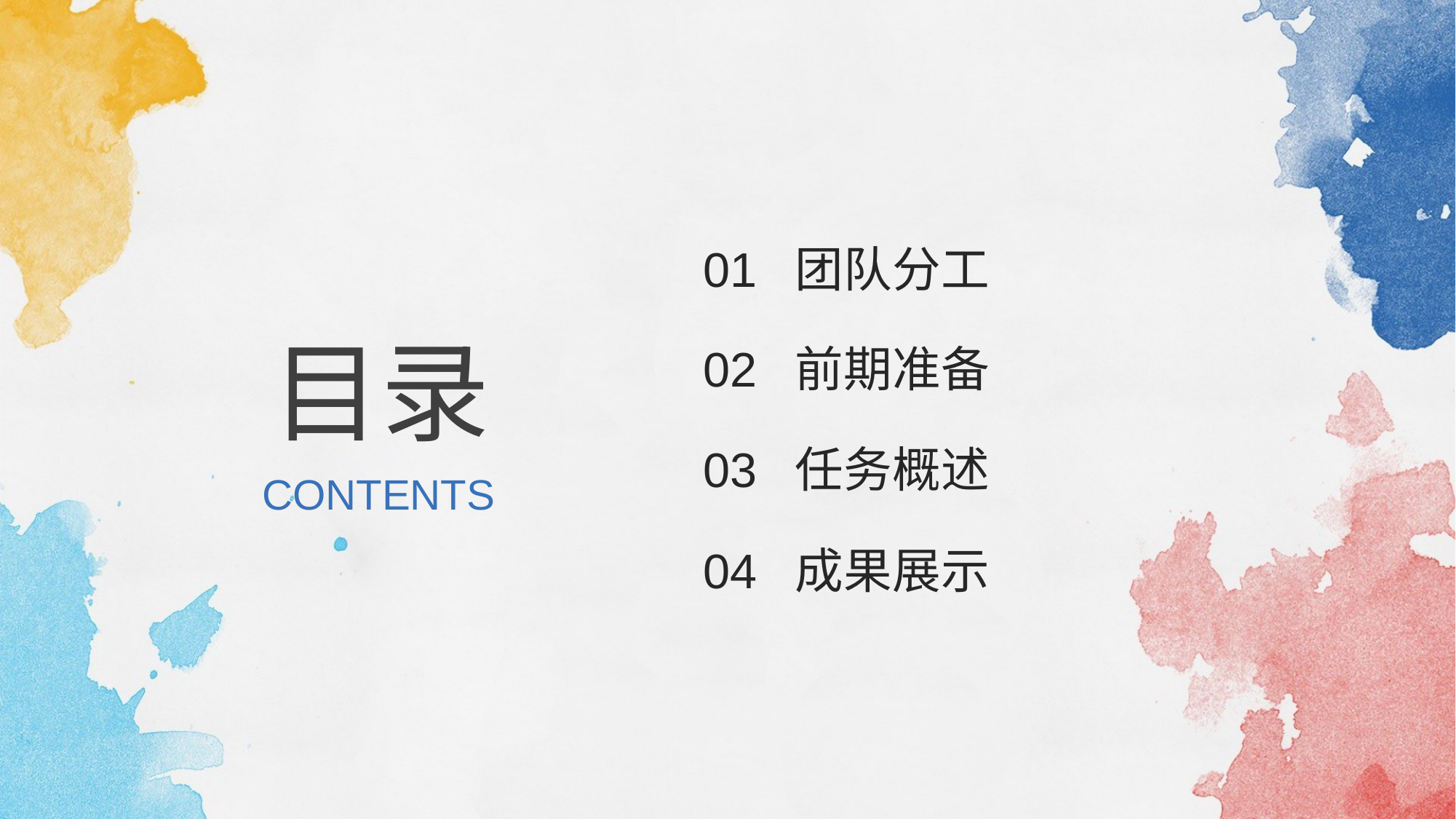

01  团队分工
目录
02  前期准备
03  任务概述
CONTENTS
04  成果展示